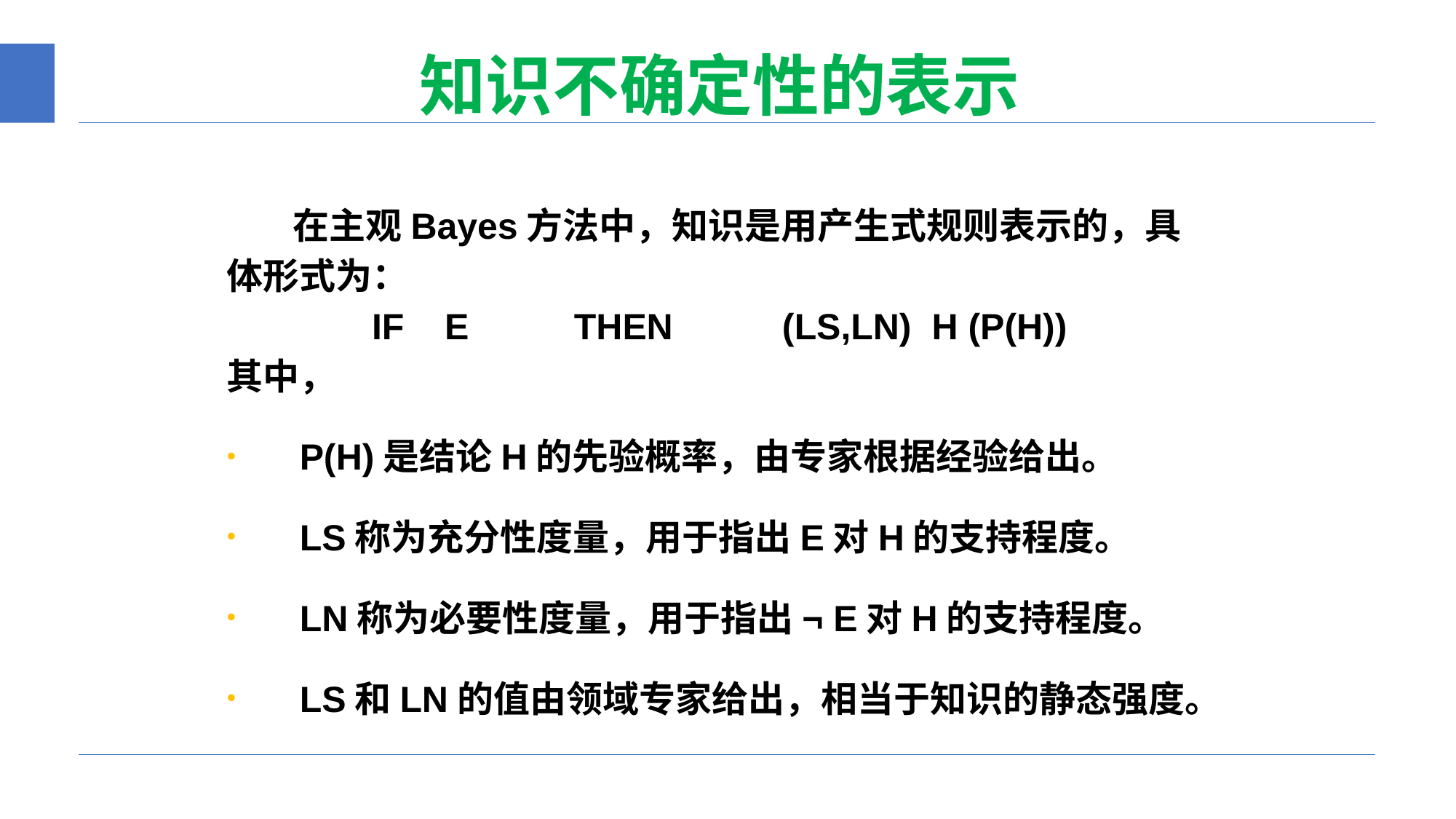

知识不确定性的表示

       在主观Bayes方法中，知识是用产生式规则表示的，具
体形式为：
IF	E	  THEN	 (LS,LN)  H (P(H))
其中，
P(H)是结论H的先验概率，由专家根据经验给出。
LS称为充分性度量，用于指出E对H的支持程度。
LN称为必要性度量，用于指出¬ E对H的支持程度。
LS和LN的值由领域专家给出，相当于知识的静态强度。